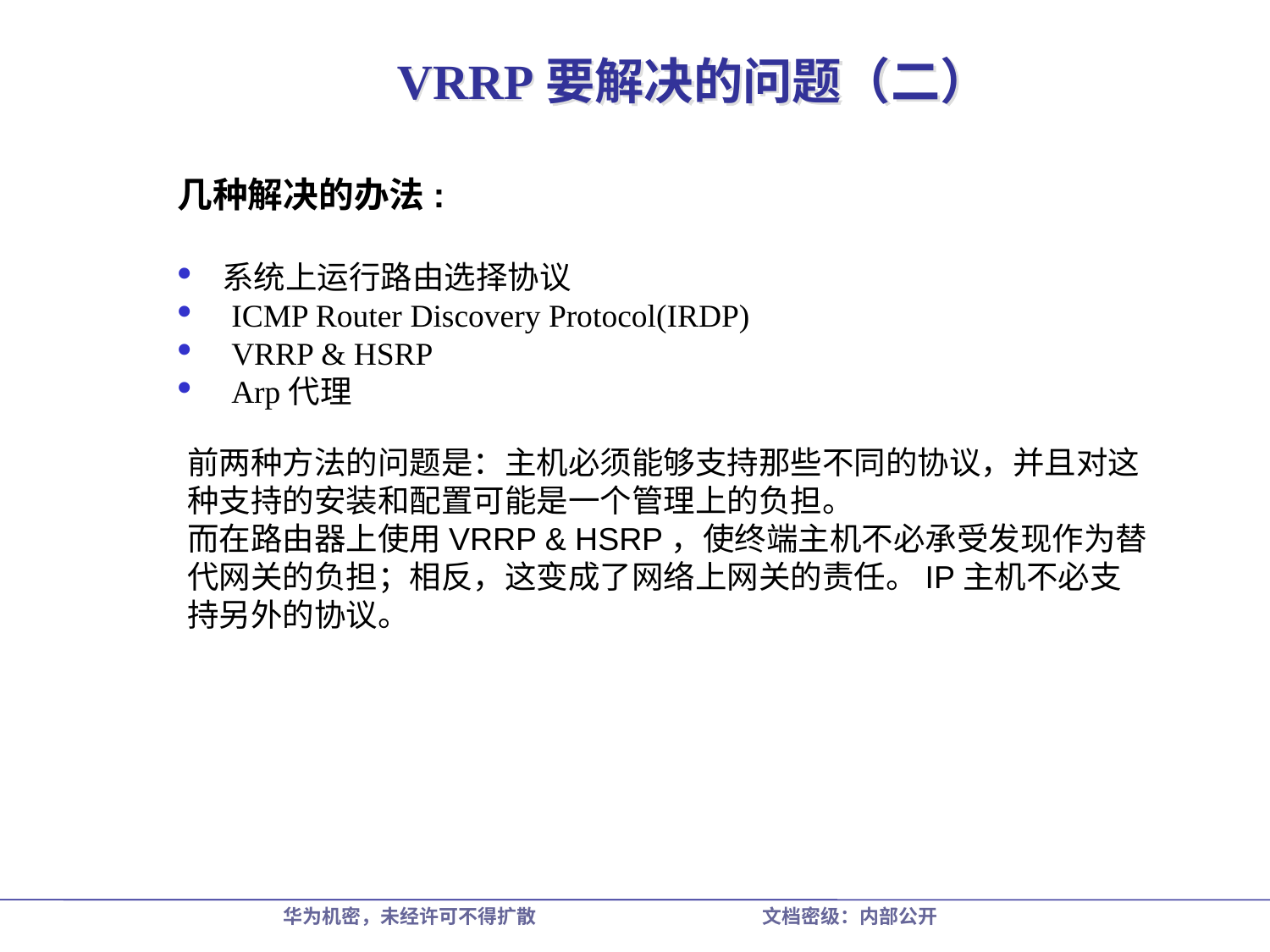

# VRRP要解决的问题（二）
几种解决的办法:

 系统上运行路由选择协议
   ICMP Router Discovery Protocol(IRDP)
   VRRP & HSRP
   Arp代理

前两种方法的问题是：主机必须能够支持那些不同的协议，并且对这种支持的安装和配置可能是一个管理上的负担。
而在路由器上使用VRRP & HSRP，使终端主机不必承受发现作为替代网关的负担；相反，这变成了网络上网关的责任。IP主机不必支持另外的协议。